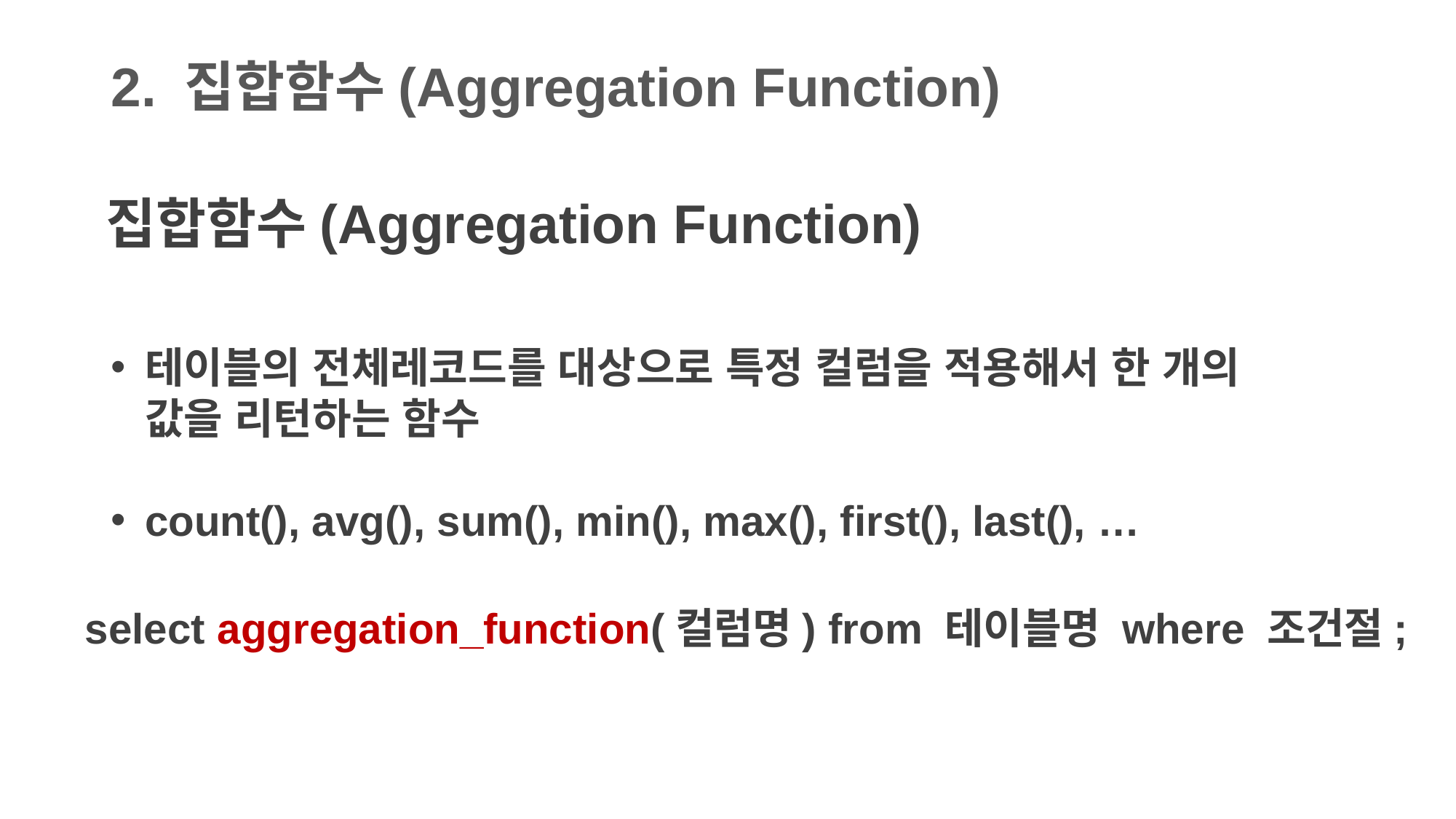

# 2. 집합함수(Aggregation Function)
집합함수(Aggregation Function)
테이블의 전체레코드를 대상으로 특정 컬럼을 적용해서 한 개의 값을 리턴하는 함수

count(), avg(), sum(), min(), max(), first(), last(), …
select aggregation_function(컬럼명) from 테이블명 where 조건절;